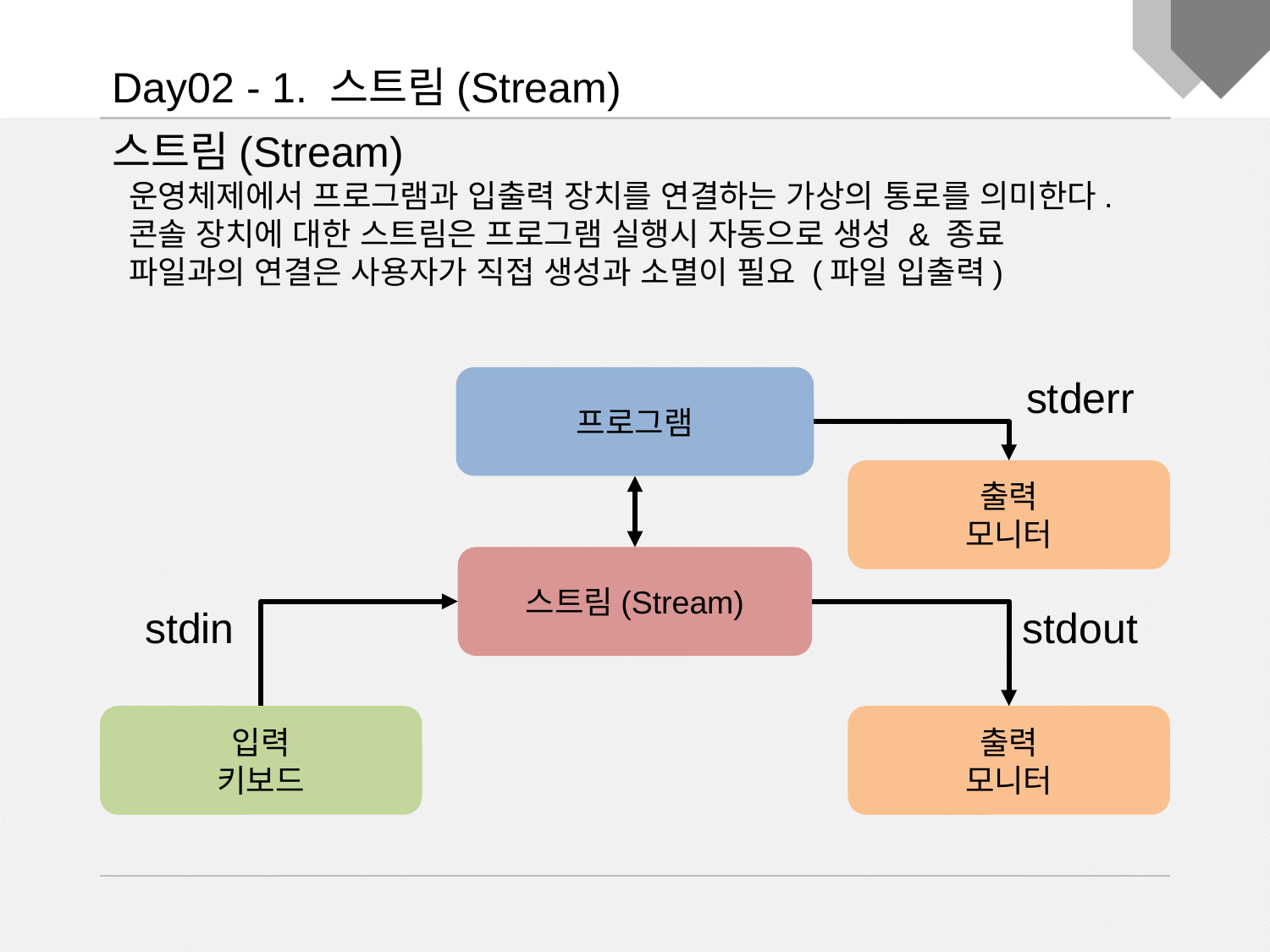

Day02 - 1. 스트림(Stream)
스트림(Stream)
 운영체제에서 프로그램과 입출력 장치를 연결하는 가상의 통로를 의미한다.
 콘솔 장치에 대한 스트림은 프로그램 실행시 자동으로 생성 & 종료
 파일과의 연결은 사용자가 직접 생성과 소멸이 필요 (파일 입출력)
stderr
프로그램
출력
모니터
스트림(Stream)
stdin
stdout
입력
키보드
출력
모니터